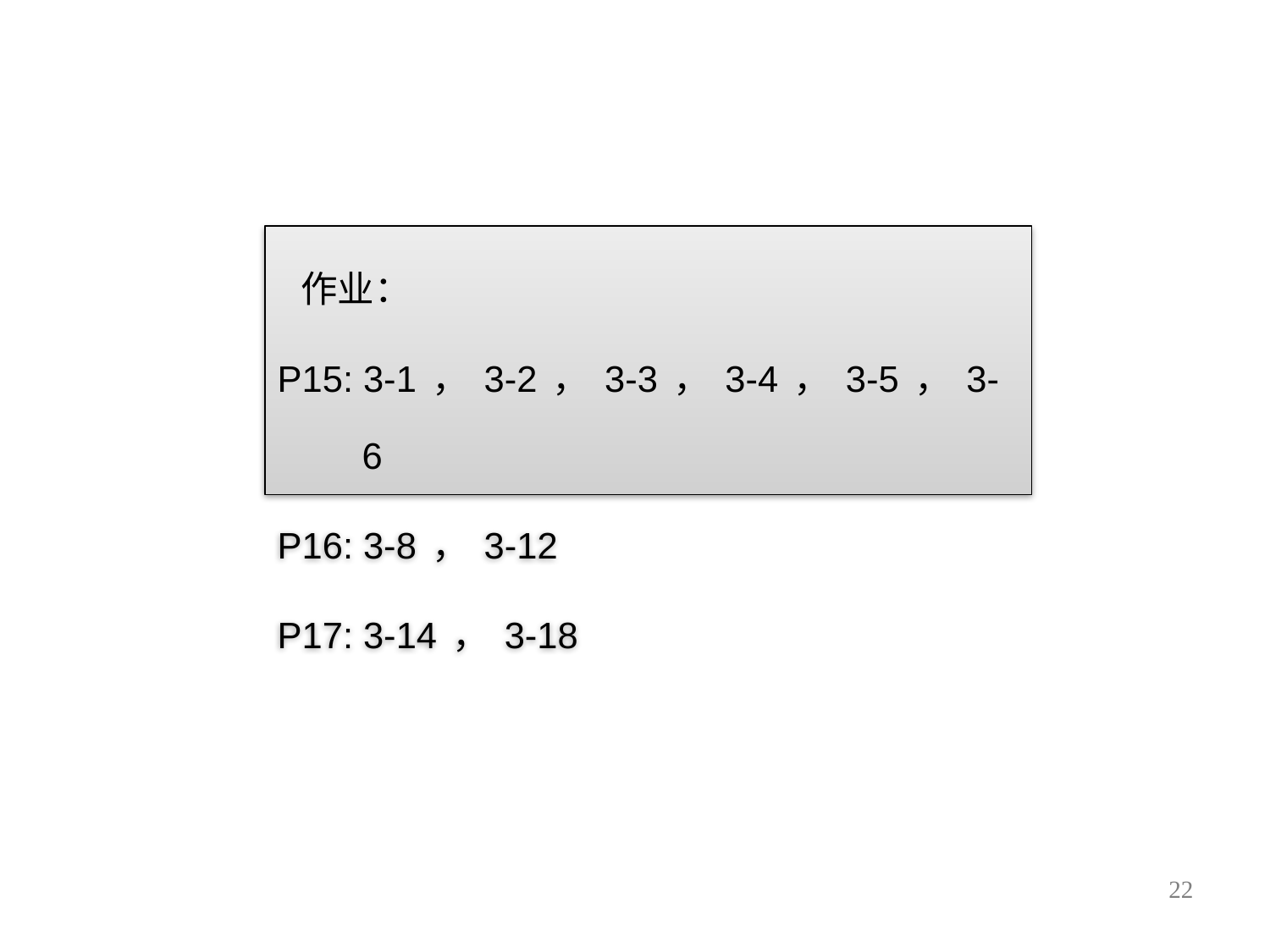

作业：
P15: 3-1，3-2，3-3，3-4，3-5，3-6
P16: 3-8，3-12
P17: 3-14，3-18
22